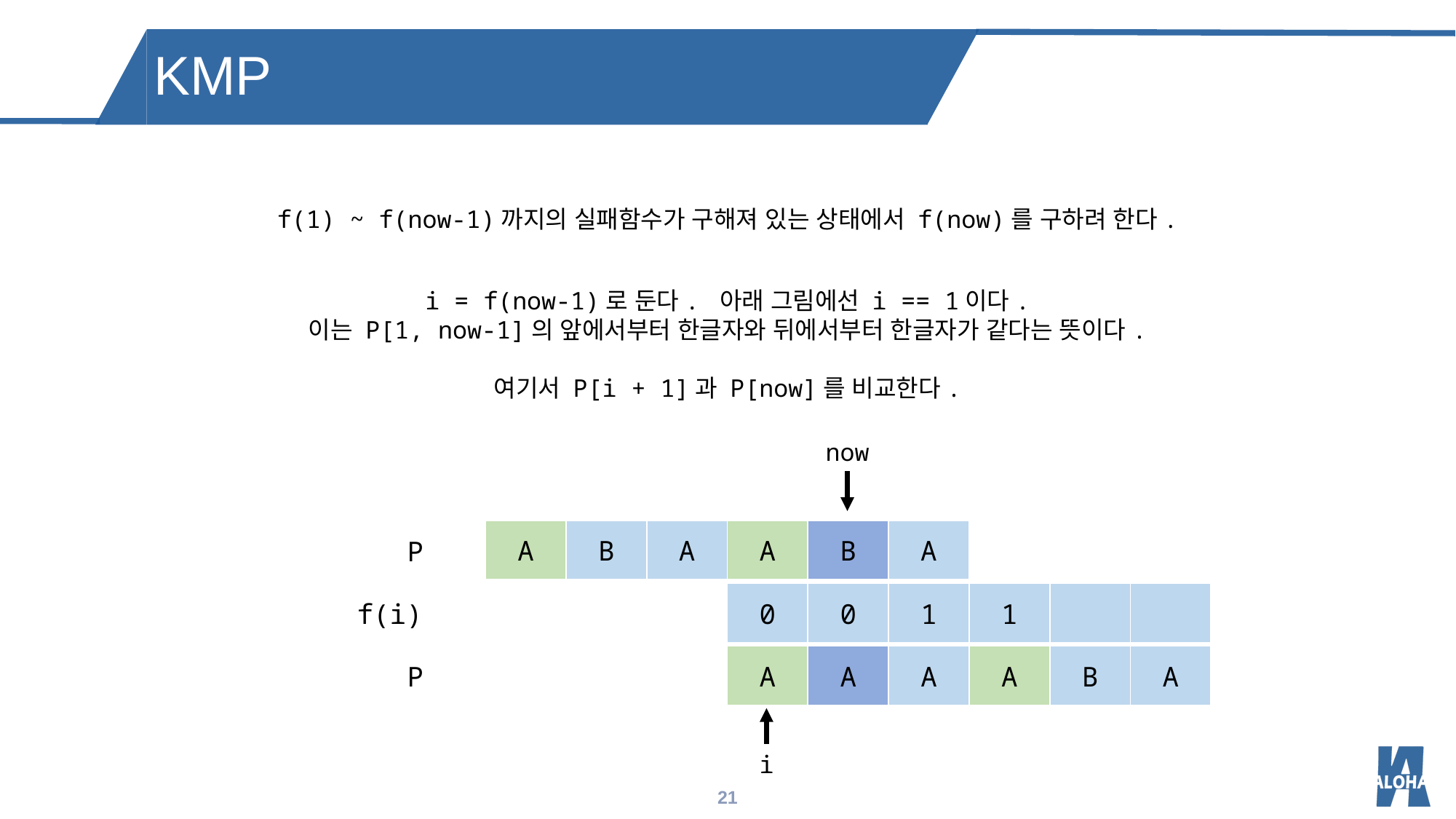

KMP
f(1) ~ f(now-1)까지의 실패함수가 구해져 있는 상태에서 f(now)를 구하려 한다.
i = f(now-1)로 둔다. 아래 그림에선 i == 1이다.
이는 P[1, now-1]의 앞에서부터 한글자와 뒤에서부터 한글자가 같다는 뜻이다.

여기서 P[i + 1]과 P[now]를 비교한다.
now
| A | B | A | A | B | A |
| --- | --- | --- | --- | --- | --- |
P
| 0 | 0 | 1 | 1 |  |  |
| --- | --- | --- | --- | --- | --- |
f(i)
| A | A | A | A | B | A |
| --- | --- | --- | --- | --- | --- |
P
i
21